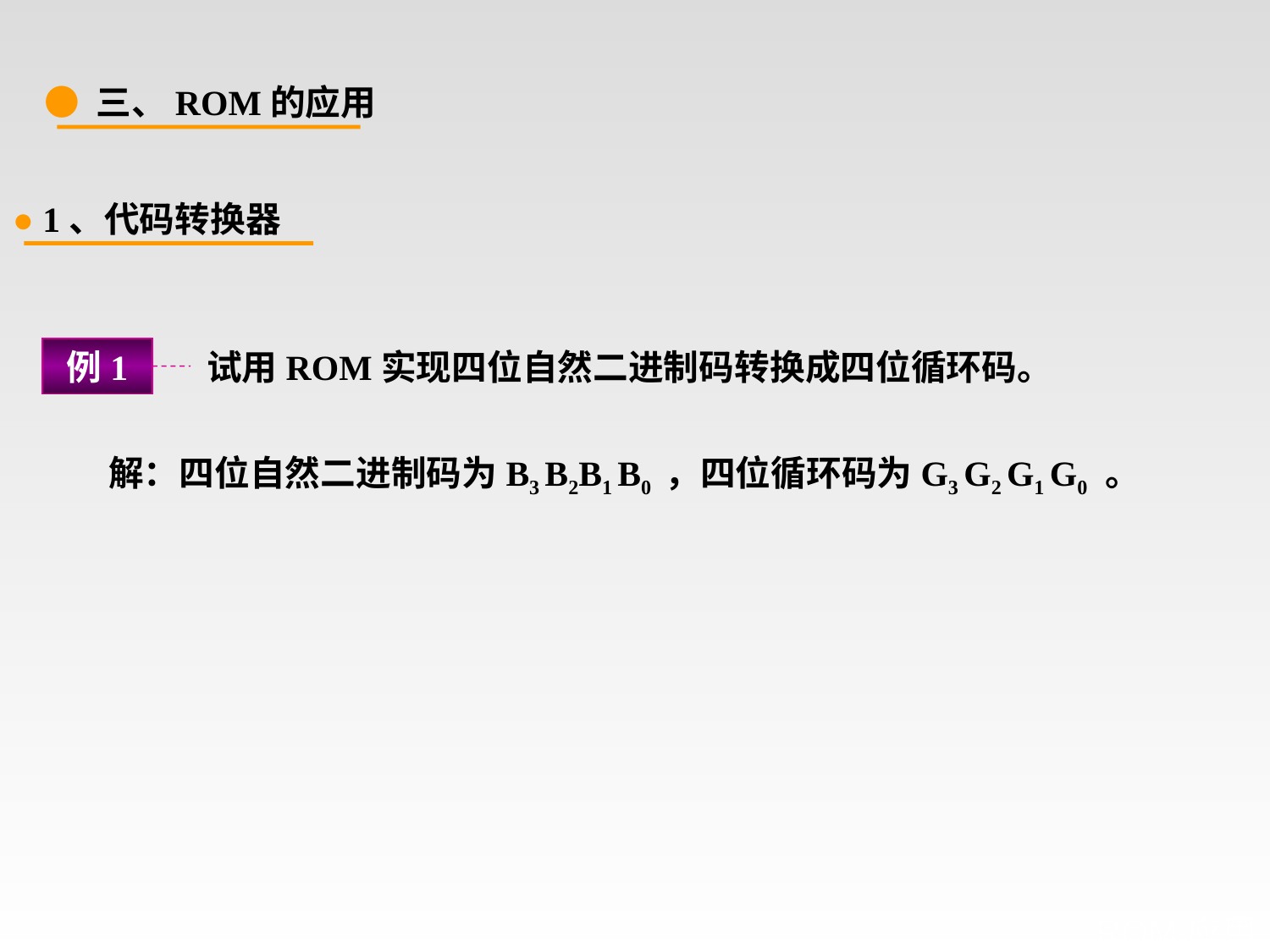

● 三、ROM的应用

● 1、代码转换器

例1

试用ROM实现四位自然二进制码转换成四位循环码。
解：四位自然二进制码为B3 B2B1 B0 ，四位循环码为G3 G2 G1 G0 。
# ROM应用